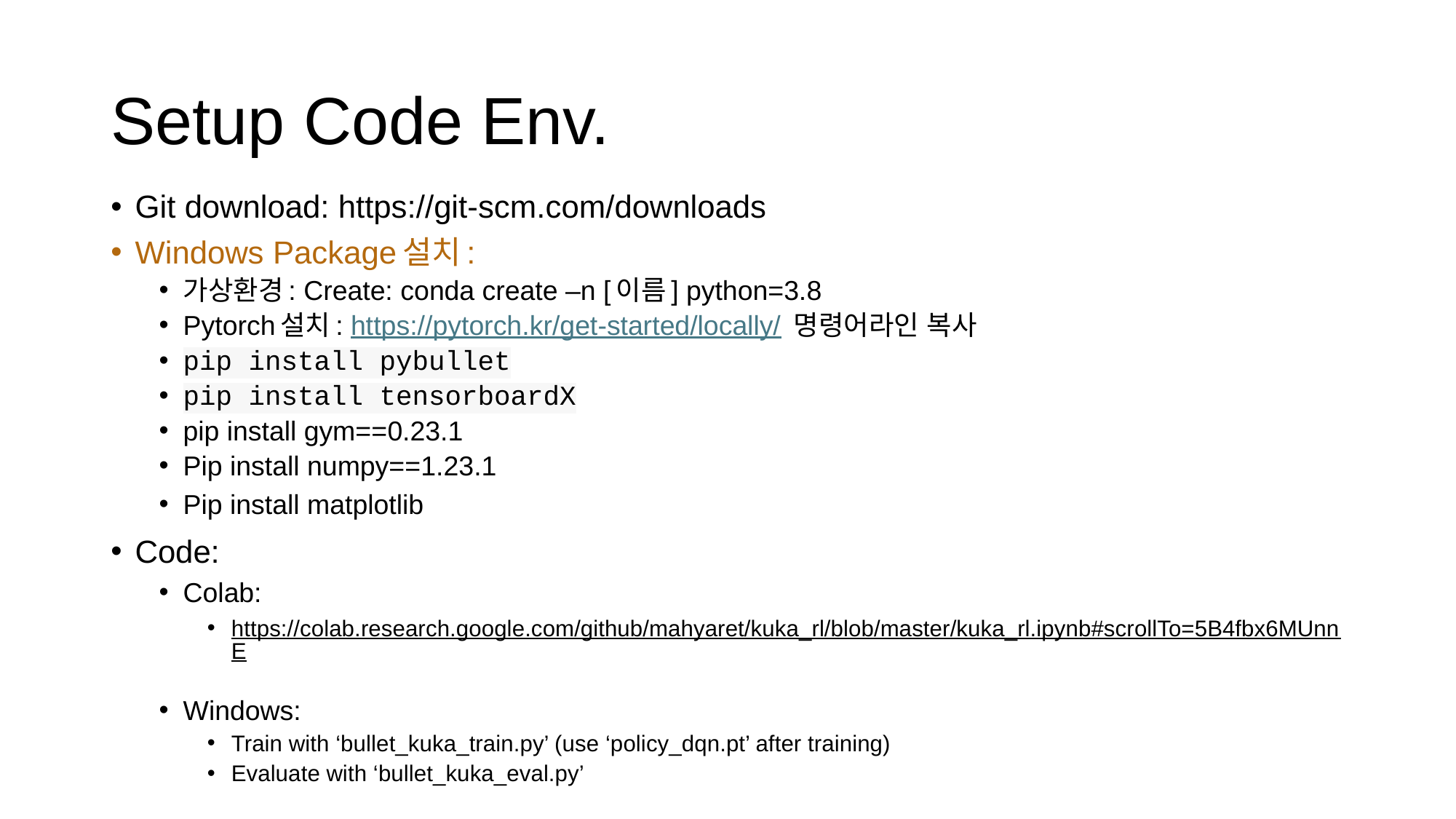

# Setup Code Env.
Git download: https://git-scm.com/downloads
Windows Package설치:
가상환경: Create: conda create –n [이름] python=3.8
Pytorch설치: https://pytorch.kr/get-started/locally/ 명령어라인 복사
pip install pybullet
pip install tensorboardX
pip install gym==0.23.1
Pip install numpy==1.23.1
Pip install matplotlib
Code:
Colab:
https://colab.research.google.com/github/mahyaret/kuka_rl/blob/master/kuka_rl.ipynb#scrollTo=5B4fbx6MUnnE
Windows:
Train with ‘bullet_kuka_train.py’ (use ‘policy_dqn.pt’ after training)
Evaluate with ‘bullet_kuka_eval.py’